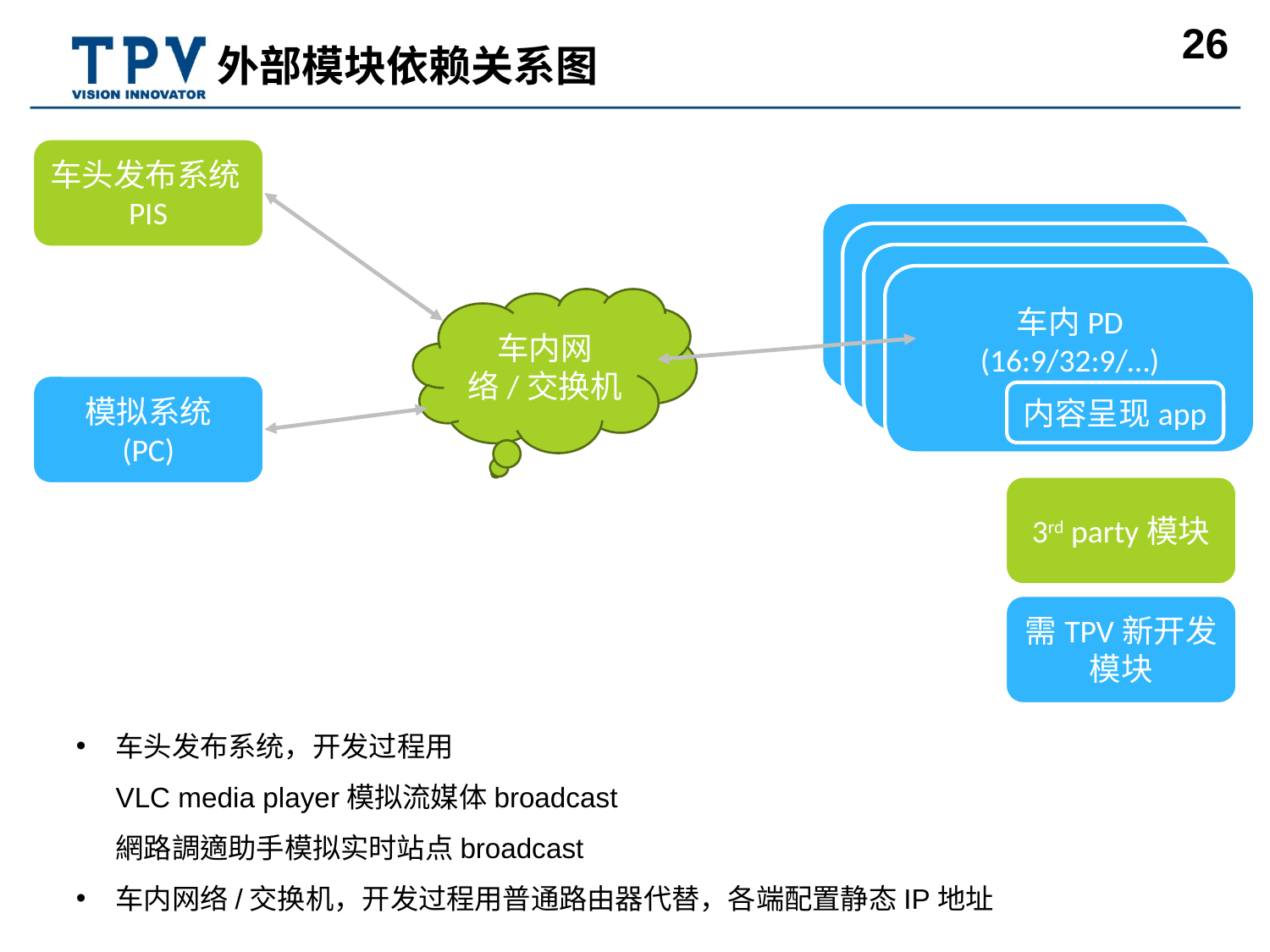

外部模块依赖关系图
车头发布系统PIS

车内PD
(16:9/32:9/…)

车内网络/交换机
模拟系统
(PC)
内容呈现app
3rd party模块
需TPV新开发模块
车头发布系统，开发过程用
VLC media player模拟流媒体broadcast
網路調適助手模拟实时站点broadcast
车内网络/交换机，开发过程用普通路由器代替，各端配置静态IP地址